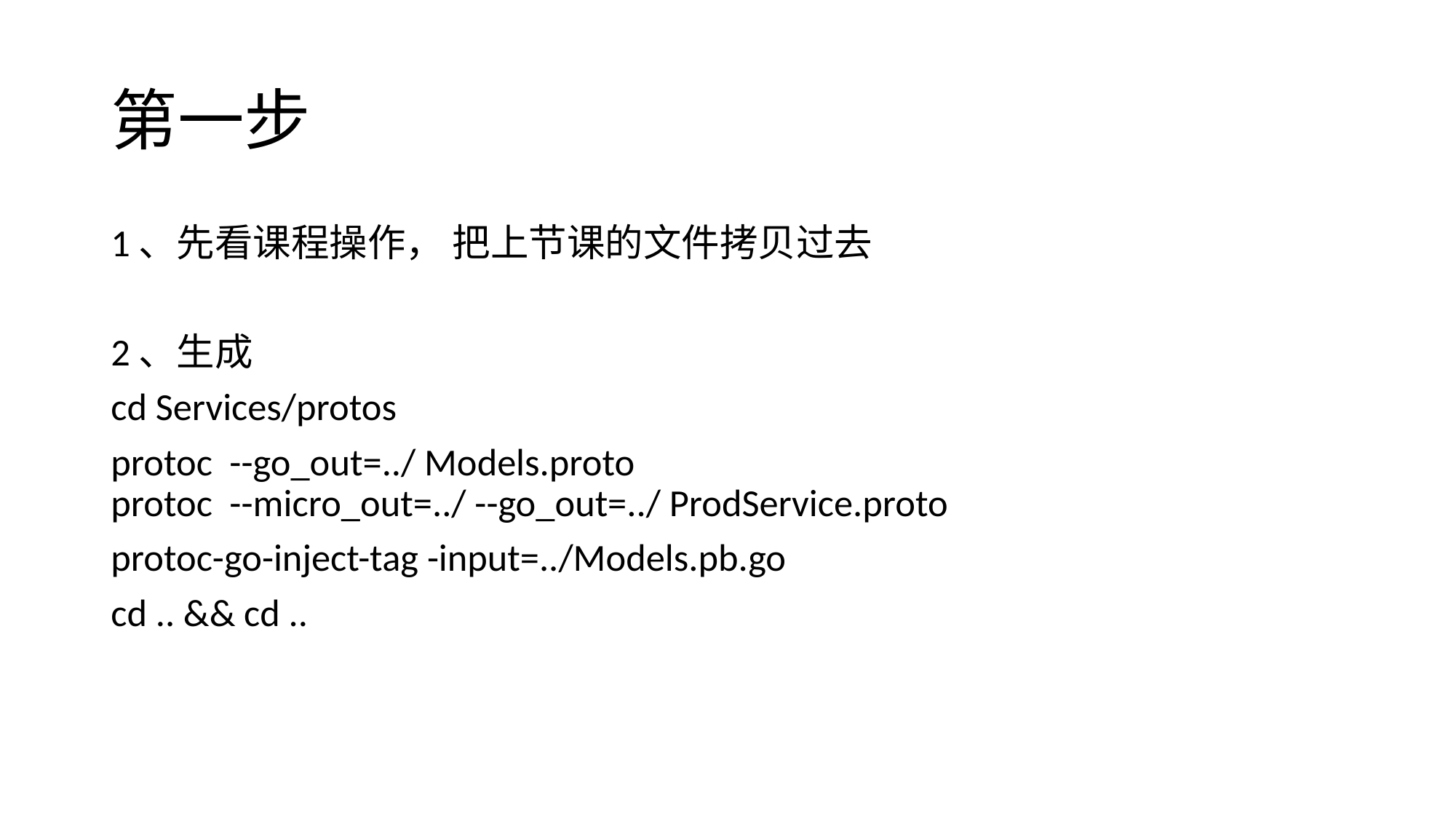

# 第一步
1、先看课程操作， 把上节课的文件拷贝过去

2、生成
cd Services/protos
protoc  --go_out=../ Models.proto
protoc  --micro_out=../ --go_out=../ ProdService.proto
protoc-go-inject-tag -input=../Models.pb.go
cd .. && cd ..